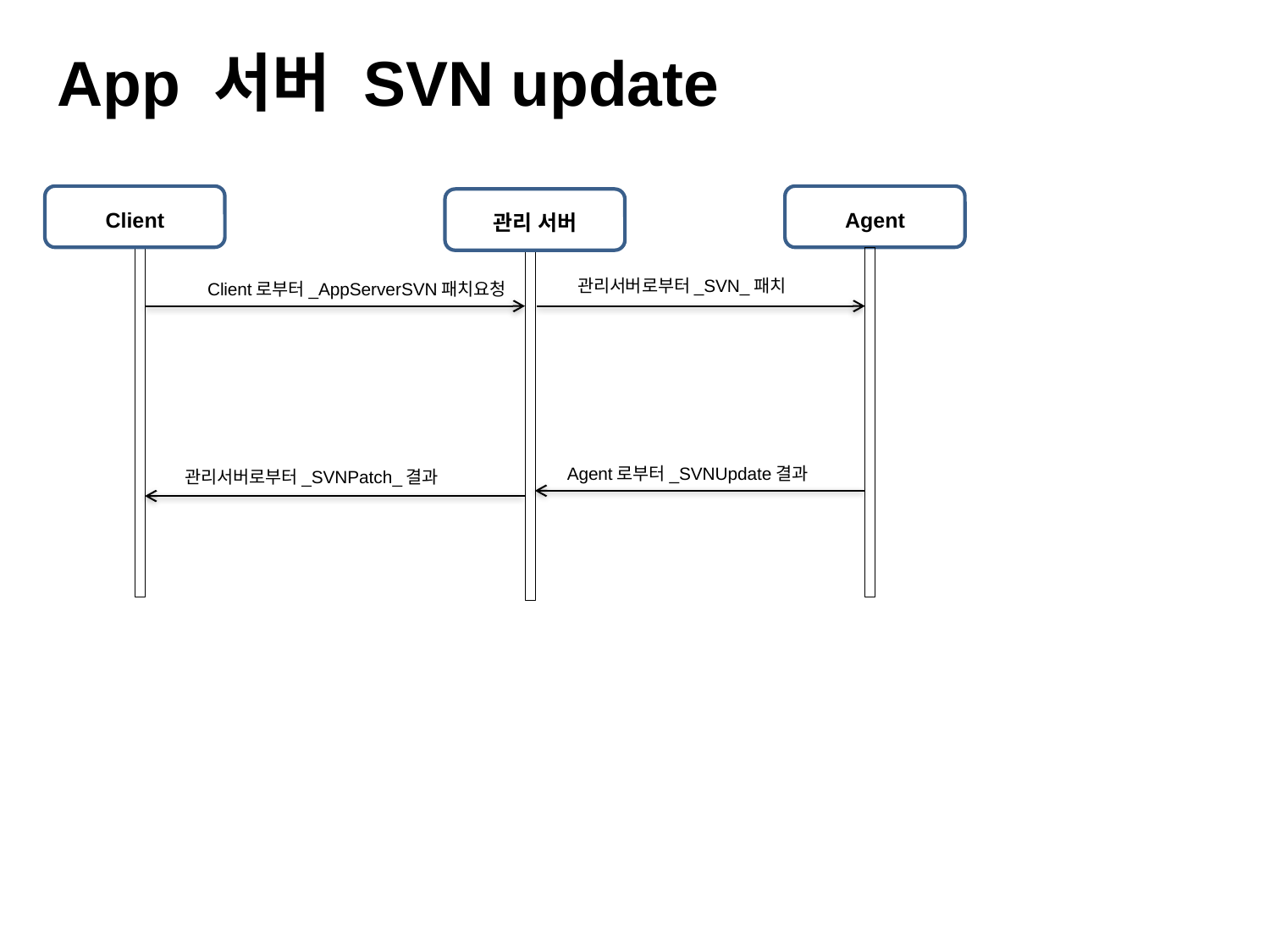

App 서버 SVN update

Client

Agent

관리 서버

관리서버로부터_SVN_패치
Client로부터_AppServerSVN패치요청
Agent로부터_SVNUpdate결과
관리서버로부터_SVNPatch_결과